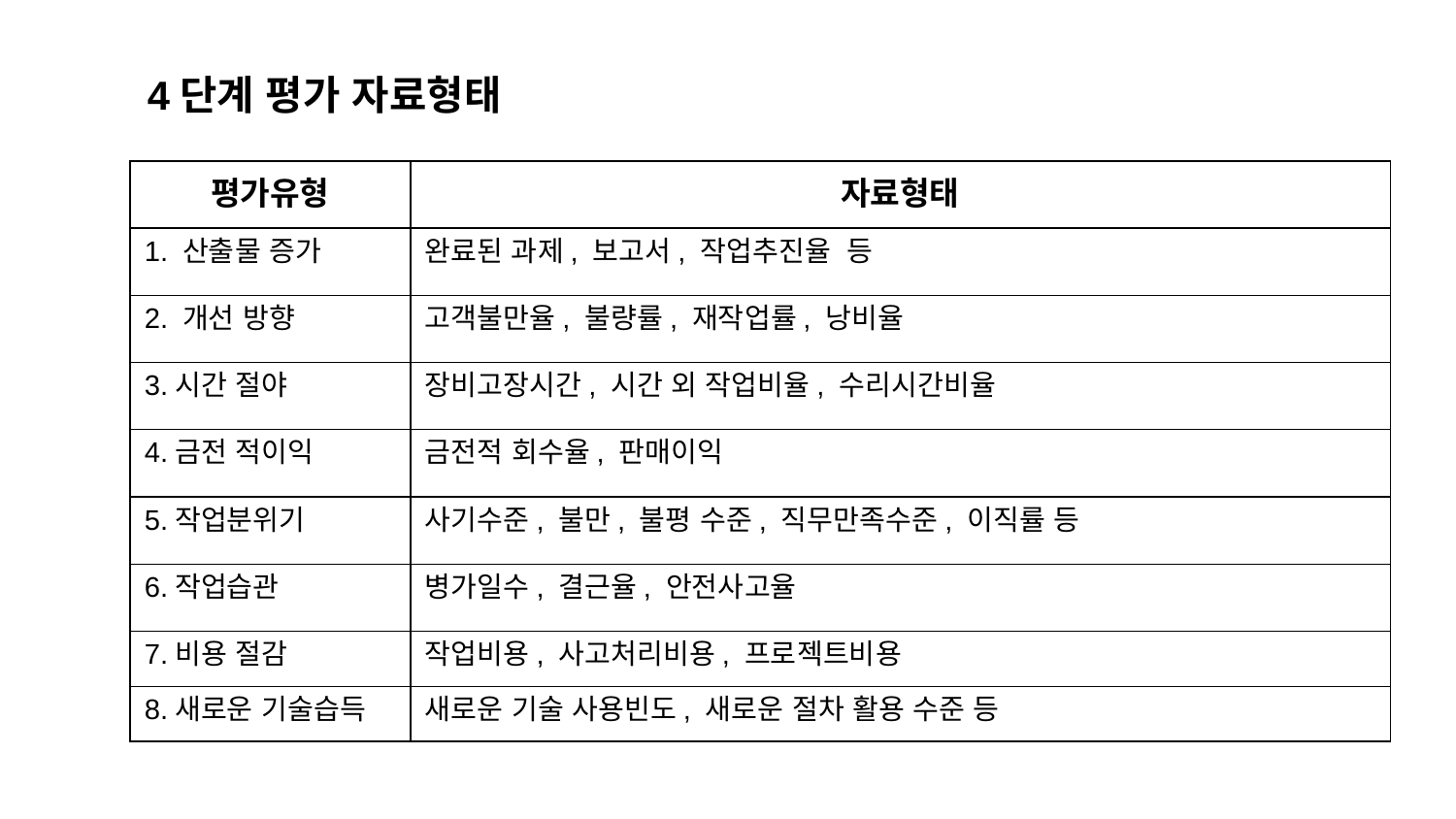

4단계 평가 자료형태
| 평가유형 | 자료형태 |
| --- | --- |
| 1. 산출물 증가 | 완료된 과제, 보고서, 작업추진율 등 |
| 2. 개선 방향 | 고객불만율, 불량률, 재작업률, 낭비율 |
| 3.시간 절야 | 장비고장시간, 시간 외 작업비율, 수리시간비율 |
| 4.금전 적이익 | 금전적 회수율, 판매이익 |
| 5.작업분위기 | 사기수준, 불만, 불평 수준, 직무만족수준, 이직률 등 |
| 6.작업습관 | 병가일수, 결근율, 안전사고율 |
| 7.비용 절감 | 작업비용, 사고처리비용, 프로젝트비용 |
| 8.새로운 기술습득 | 새로운 기술 사용빈도, 새로운 절차 활용 수준 등 |